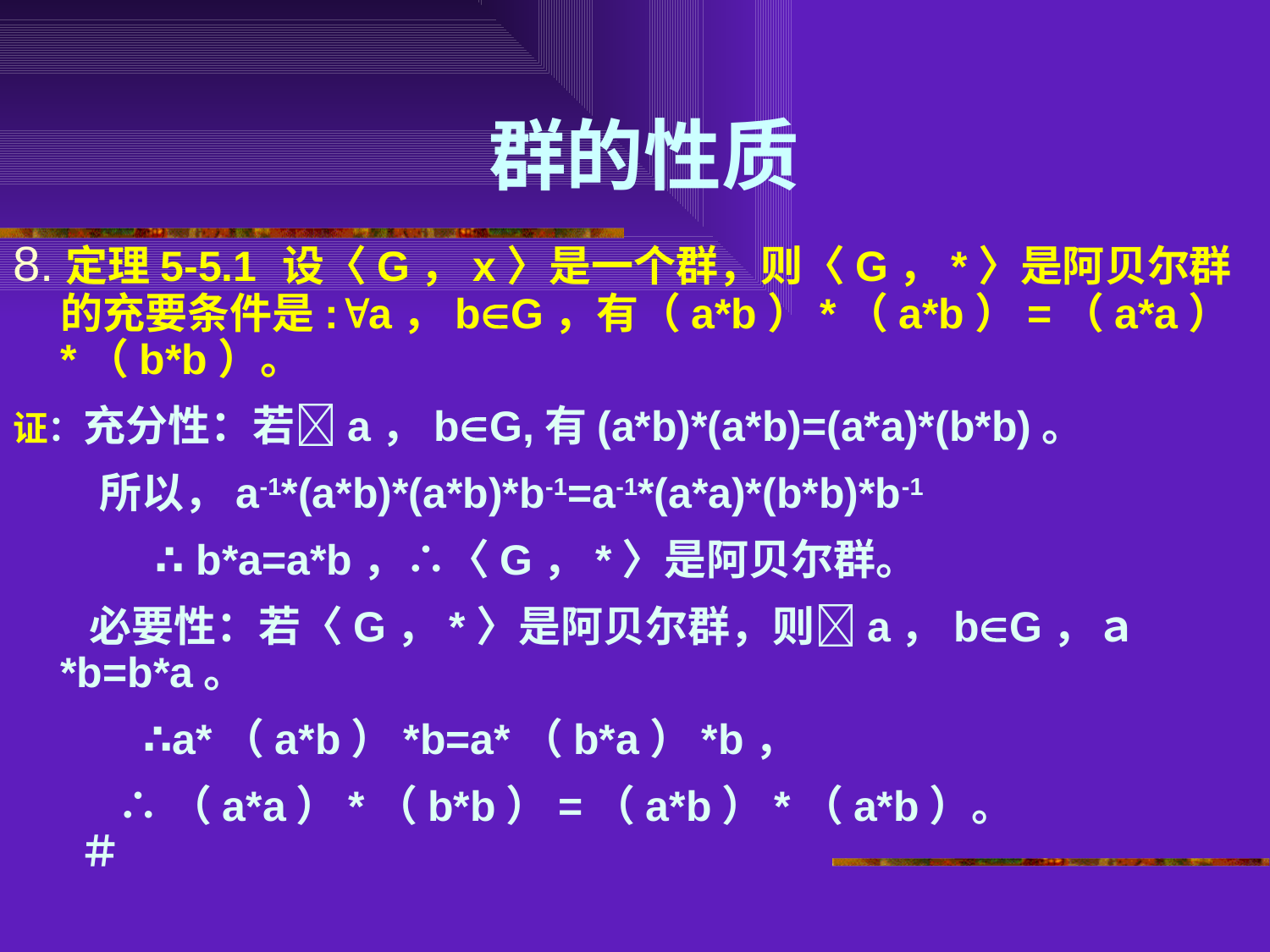

# 群的性质
8.定理5-5.1 设〈G，x〉是一个群，则〈G，*〉是阿贝尔群的充要条件是:∀a，b∈G，有（a*b）*（a*b）=（a*a）*（b*b）。
证：充分性：若∀a，b∈G,有(a*b)*(a*b)=(a*a)*(b*b)。
        所以，a-1*(a*b)*(a*b)*b-1=a-1*(a*a)*(b*b)*b-1
            ∴ b*a=a*b，∴〈G，*〉是阿贝尔群。
       必要性：若〈G，*〉是阿贝尔群，则∀a，b∈G，ａ*b=b*a。
           ∴a*（a*b）*b=a*（b*a）*b，
           ∴（a*a）*（b*b）=（a*b）*（a*b）。                            ＃